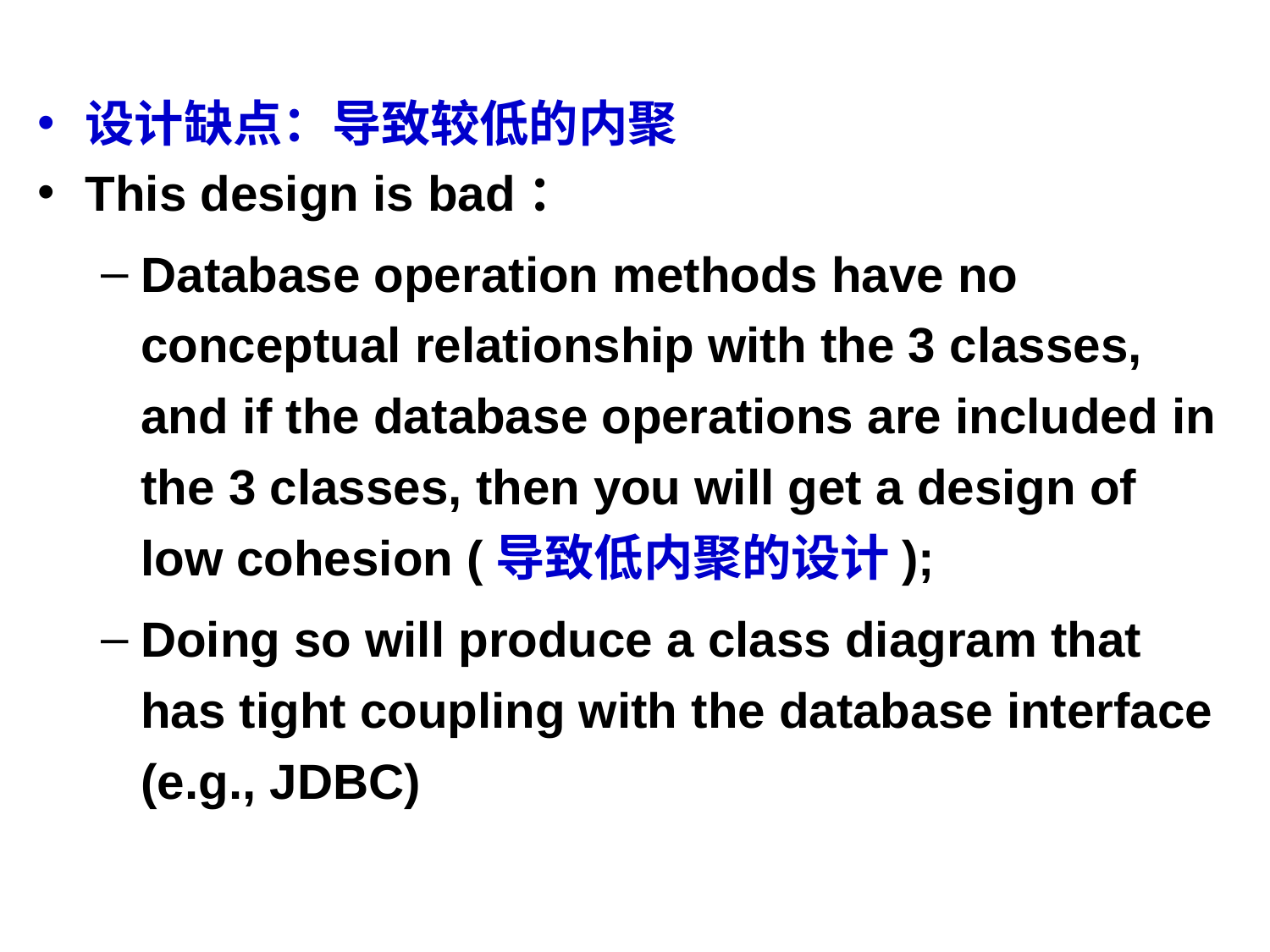

设计缺点：导致较低的内聚
This design is bad：
Database operation methods have no conceptual relationship with the 3 classes, and if the database operations are included in the 3 classes, then you will get a design of low cohesion (导致低内聚的设计);
Doing so will produce a class diagram that has tight coupling with the database interface (e.g., JDBC)